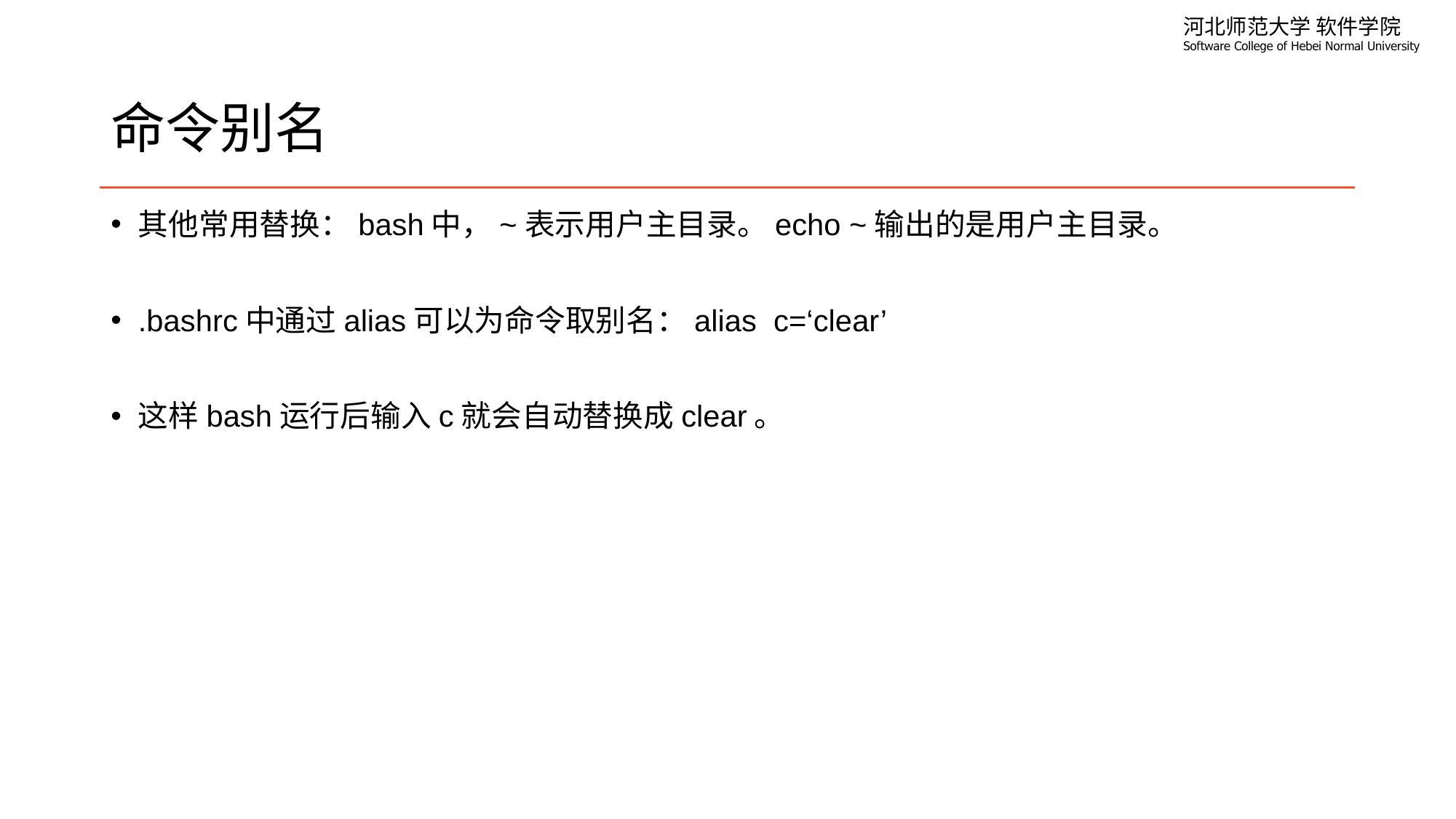

# 命令别名
其他常用替换：bash中，~表示用户主目录。echo ~输出的是用户主目录。

.bashrc中通过alias可以为命令取别名：alias  c=‘clear’

这样bash运行后输入c就会自动替换成clear。